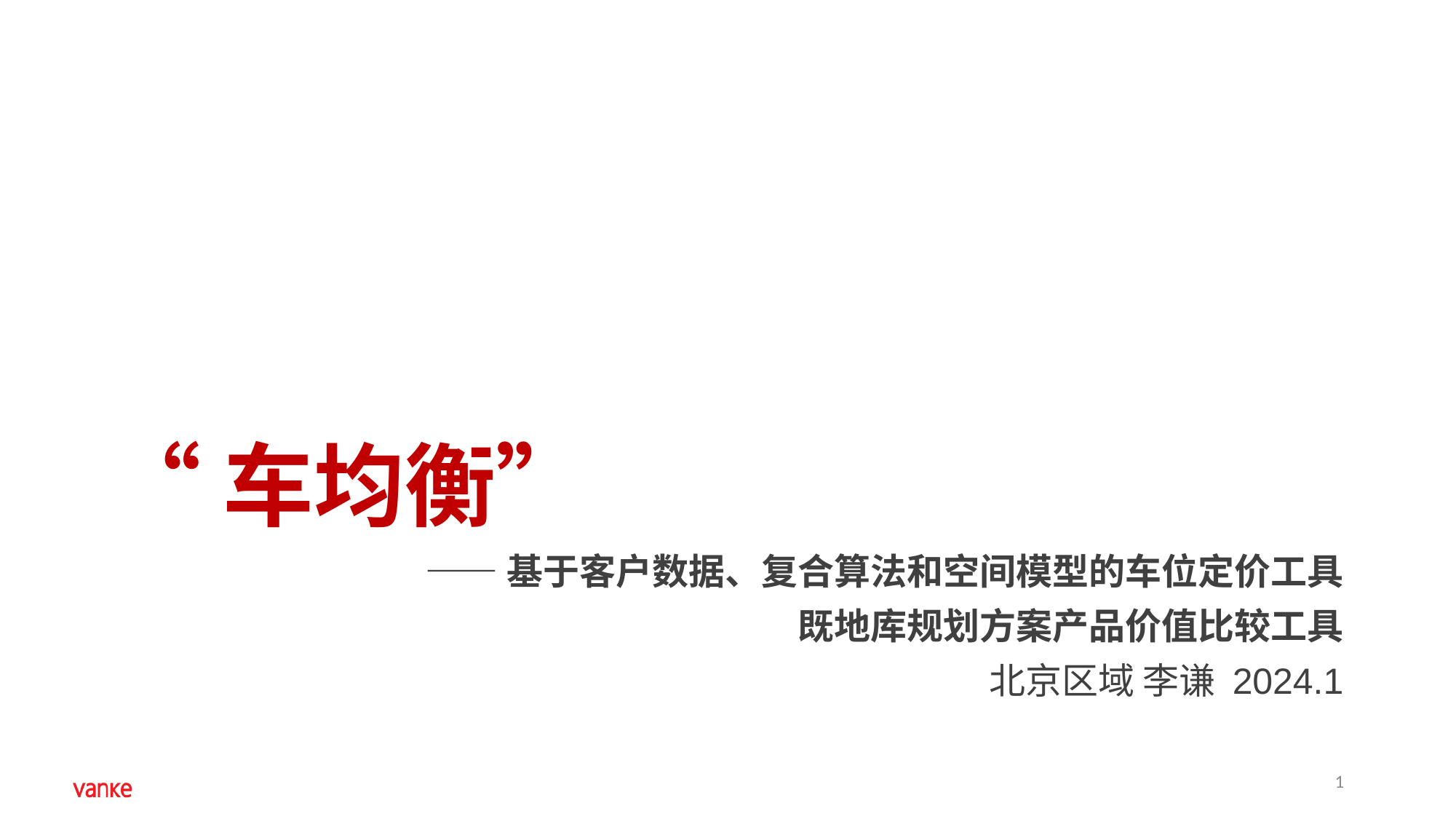

# “车均衡”
——基于客户数据、复合算法和空间模型的车位定价工具
既地库规划方案产品价值比较工具
北京区域 李谦 2024.1